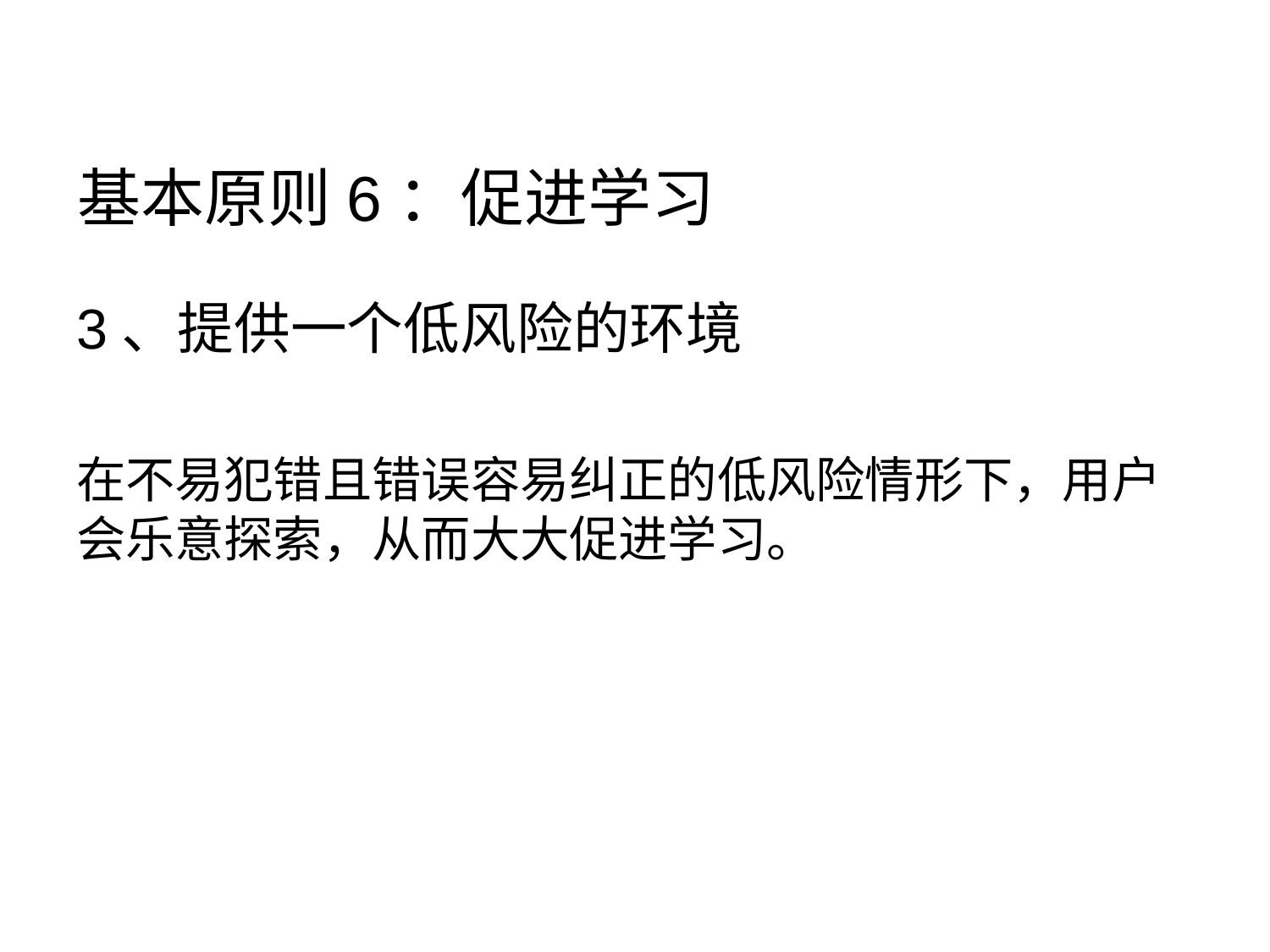

基本原则6：促进学习
3、提供一个低风险的环境

在不易犯错且错误容易纠正的低风险情形下，用户会乐意探索，从而大大促进学习。